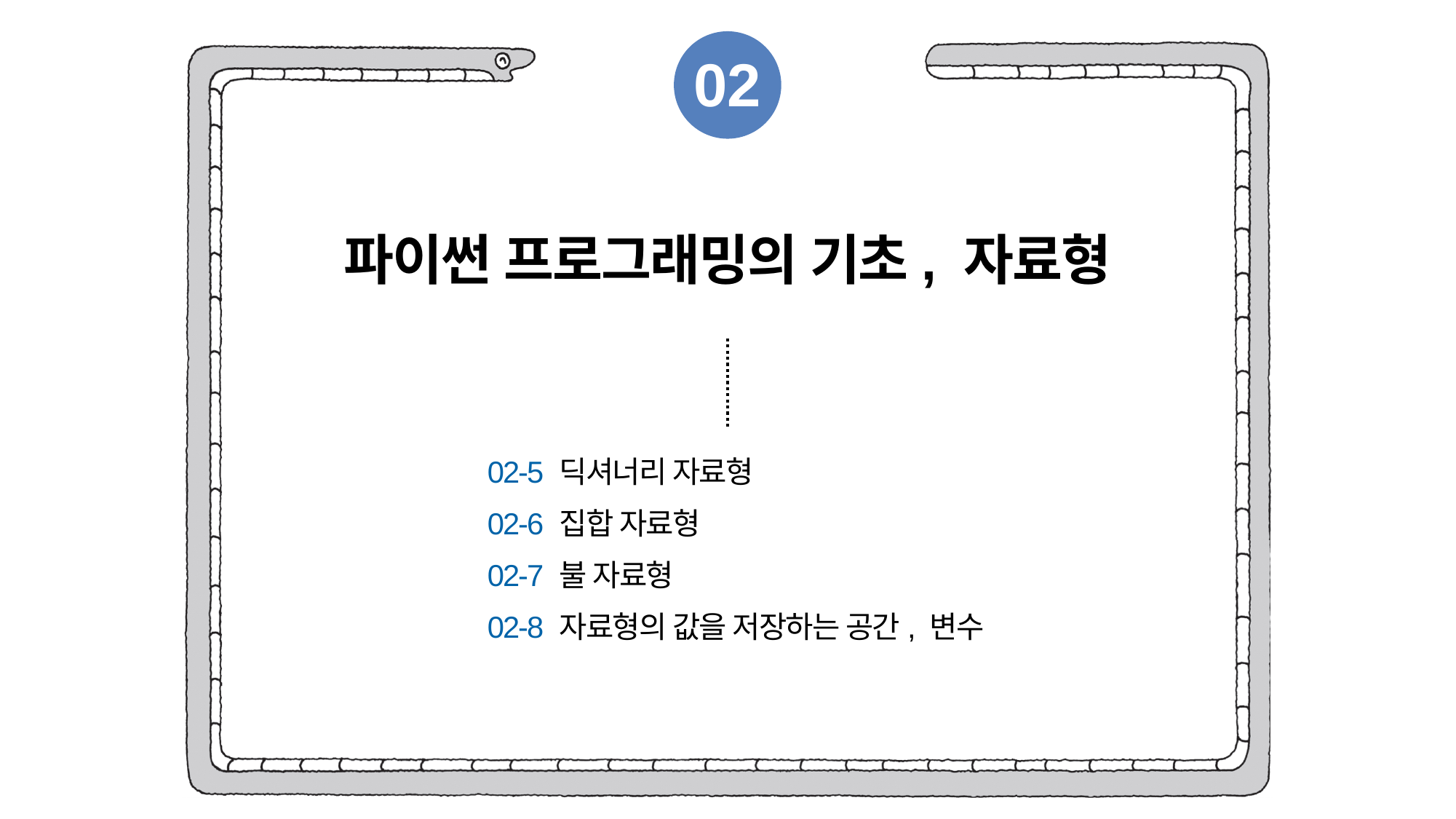

02
파이썬 프로그래밍의 기초, 자료형
02-5 딕셔너리 자료형
02-6 집합 자료형
02-7 불 자료형
02-8 자료형의 값을 저장하는 공간, 변수